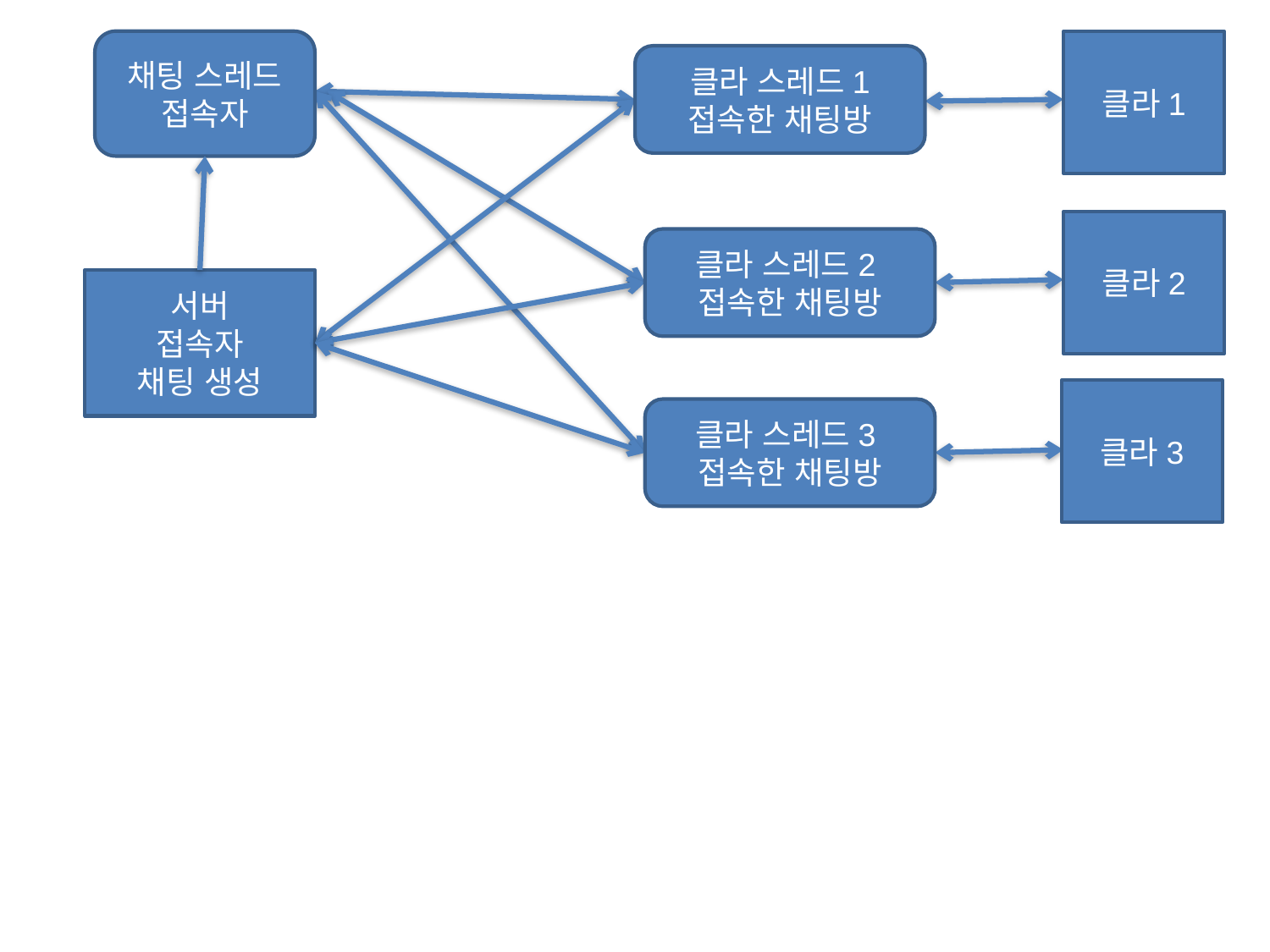

채팅 스레드
접속자
클라1
클라 스레드1
접속한 채팅방
클라2
클라 스레드2
접속한 채팅방
서버
접속자
채팅 생성
클라3
클라 스레드3
접속한 채팅방